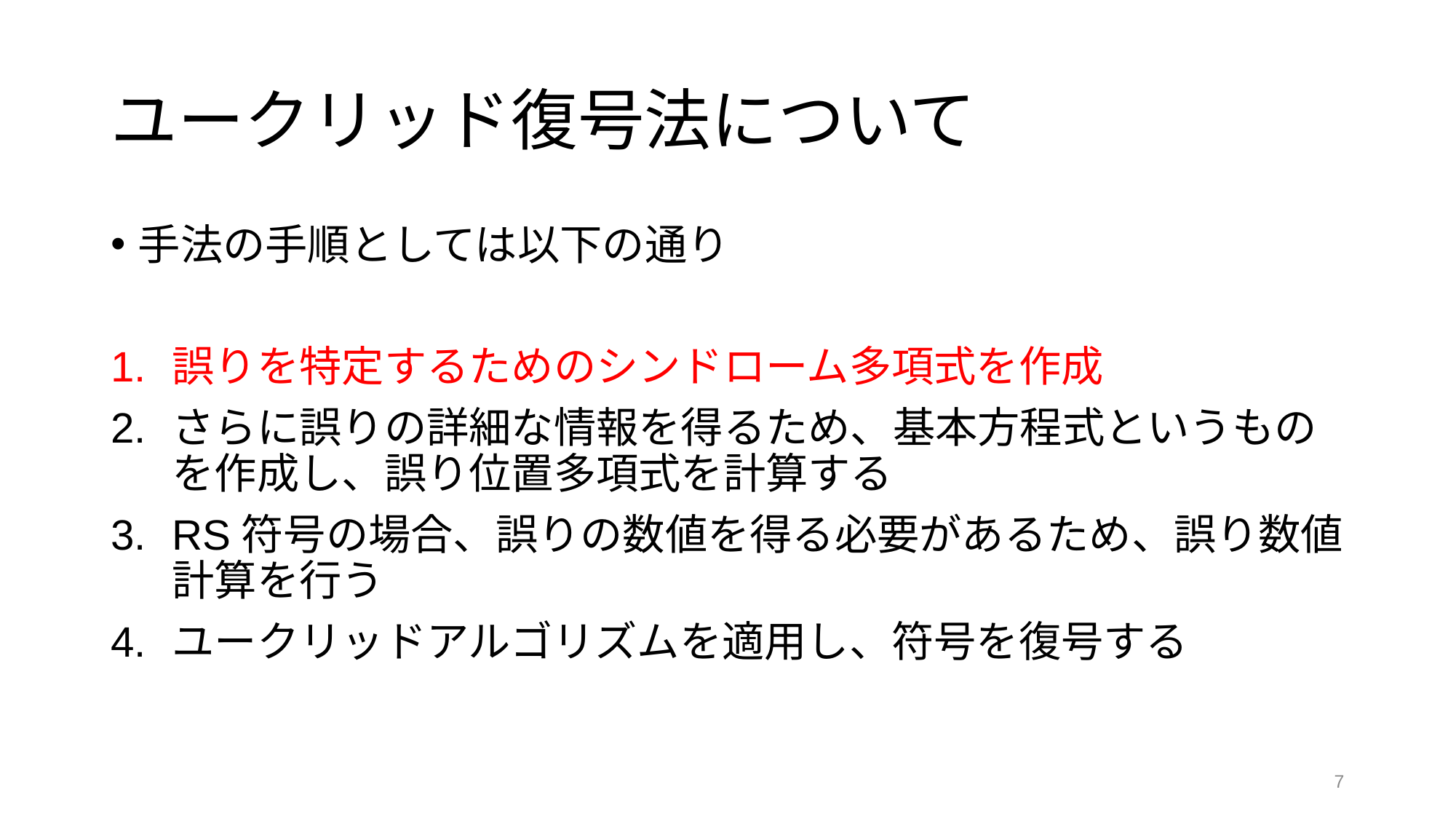

# ユークリッド復号法について
手法の手順としては以下の通り

誤りを特定するためのシンドローム多項式を作成
さらに誤りの詳細な情報を得るため、基本方程式というものを作成し、誤り位置多項式を計算する
RS符号の場合、誤りの数値を得る必要があるため、誤り数値計算を行う
ユークリッドアルゴリズムを適用し、符号を復号する
7